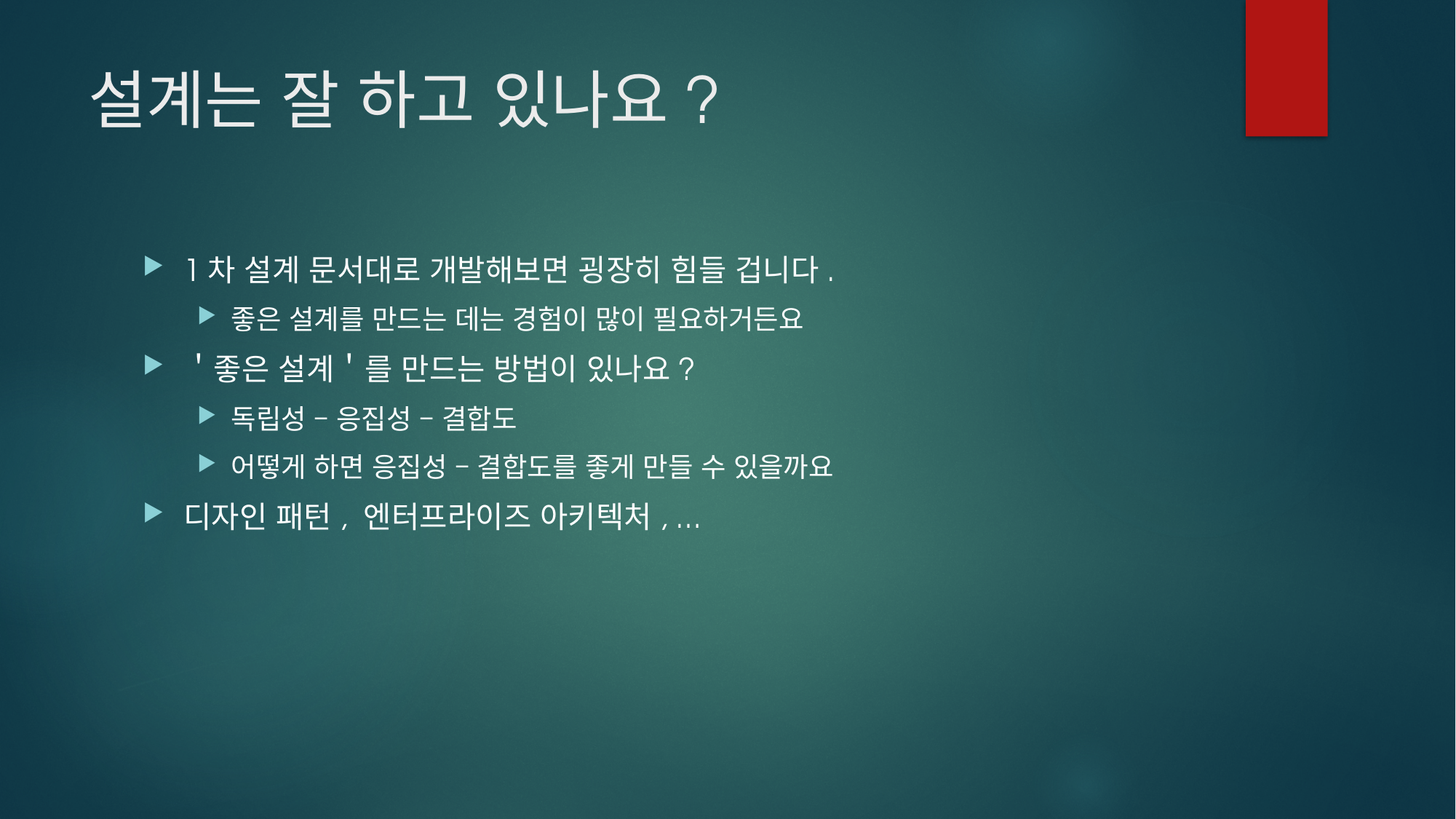

# 설계는 잘 하고 있나요?
1차 설계 문서대로 개발해보면 굉장히 힘들 겁니다.
좋은 설계를 만드는 데는 경험이 많이 필요하거든요
＇좋은 설계＇를 만드는 방법이 있나요?
독립성 – 응집성 – 결합도
어떻게 하면 응집성 – 결합도를 좋게 만들 수 있을까요
디자인 패턴, 엔터프라이즈 아키텍처, …